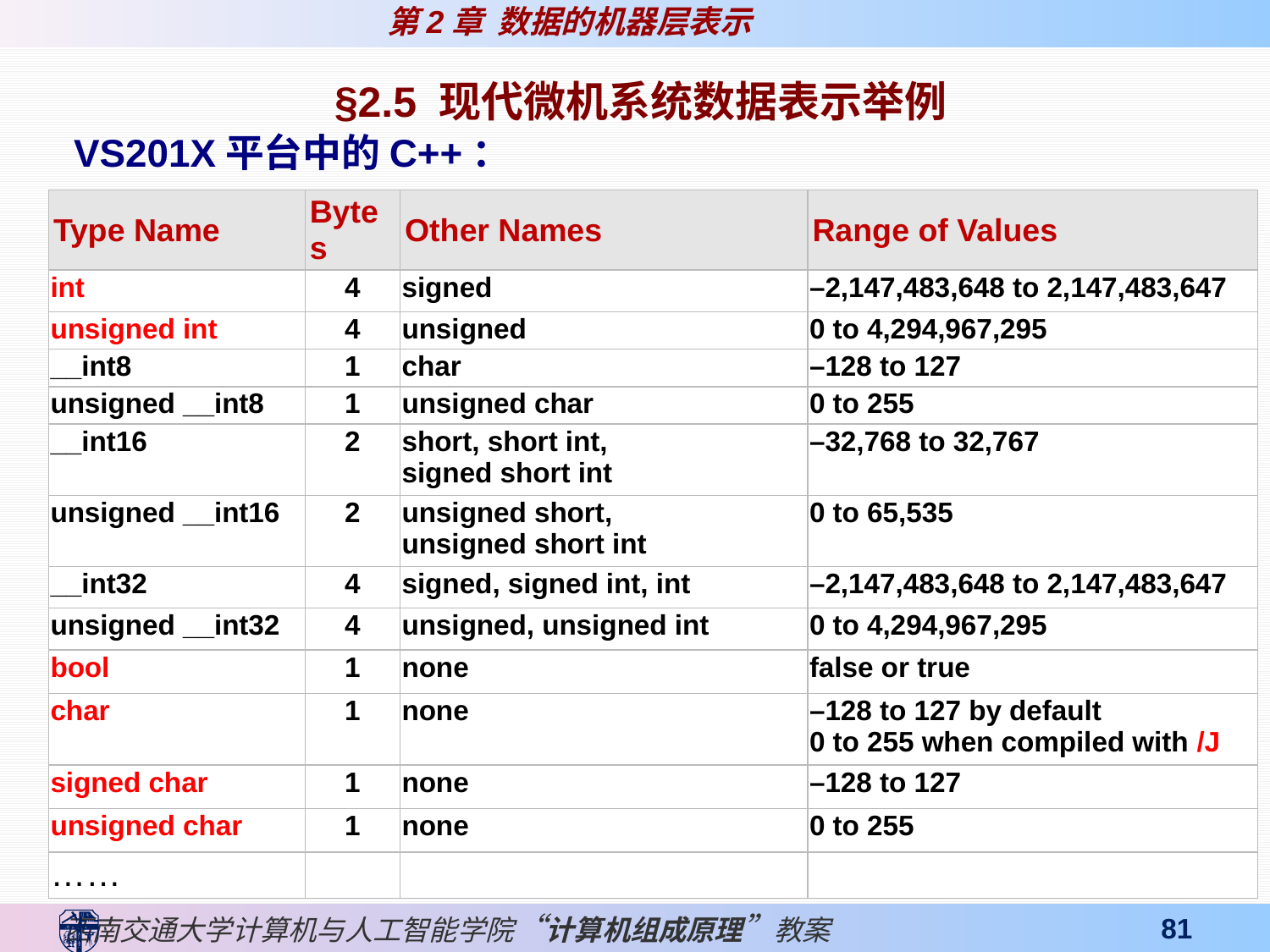

§2.5 现代微机系统数据表示举例
VS201X平台中的C++：
| Type Name | Bytes | Other Names | Range of Values |
| --- | --- | --- | --- |
| int | 4 | signed | –2,147,483,648 to 2,147,483,647 |
| unsigned int | 4 | unsigned | 0 to 4,294,967,295 |
| \_\_int8 | 1 | char | –128 to 127 |
| unsigned \_\_int8 | 1 | unsigned char | 0 to 255 |
| \_\_int16 | 2 | short, short int, signed short int | –32,768 to 32,767 |
| unsigned \_\_int16 | 2 | unsigned short, unsigned short int | 0 to 65,535 |
| \_\_int32 | 4 | signed, signed int, int | –2,147,483,648 to 2,147,483,647 |
| unsigned \_\_int32 | 4 | unsigned, unsigned int | 0 to 4,294,967,295 |
| bool | 1 | none | false or true |
| char | 1 | none | –128 to 127 by default 0 to 255 when compiled with /J |
| signed char | 1 | none | –128 to 127 |
| unsigned char | 1 | none | 0 to 255 |
| …… |  |  |  |